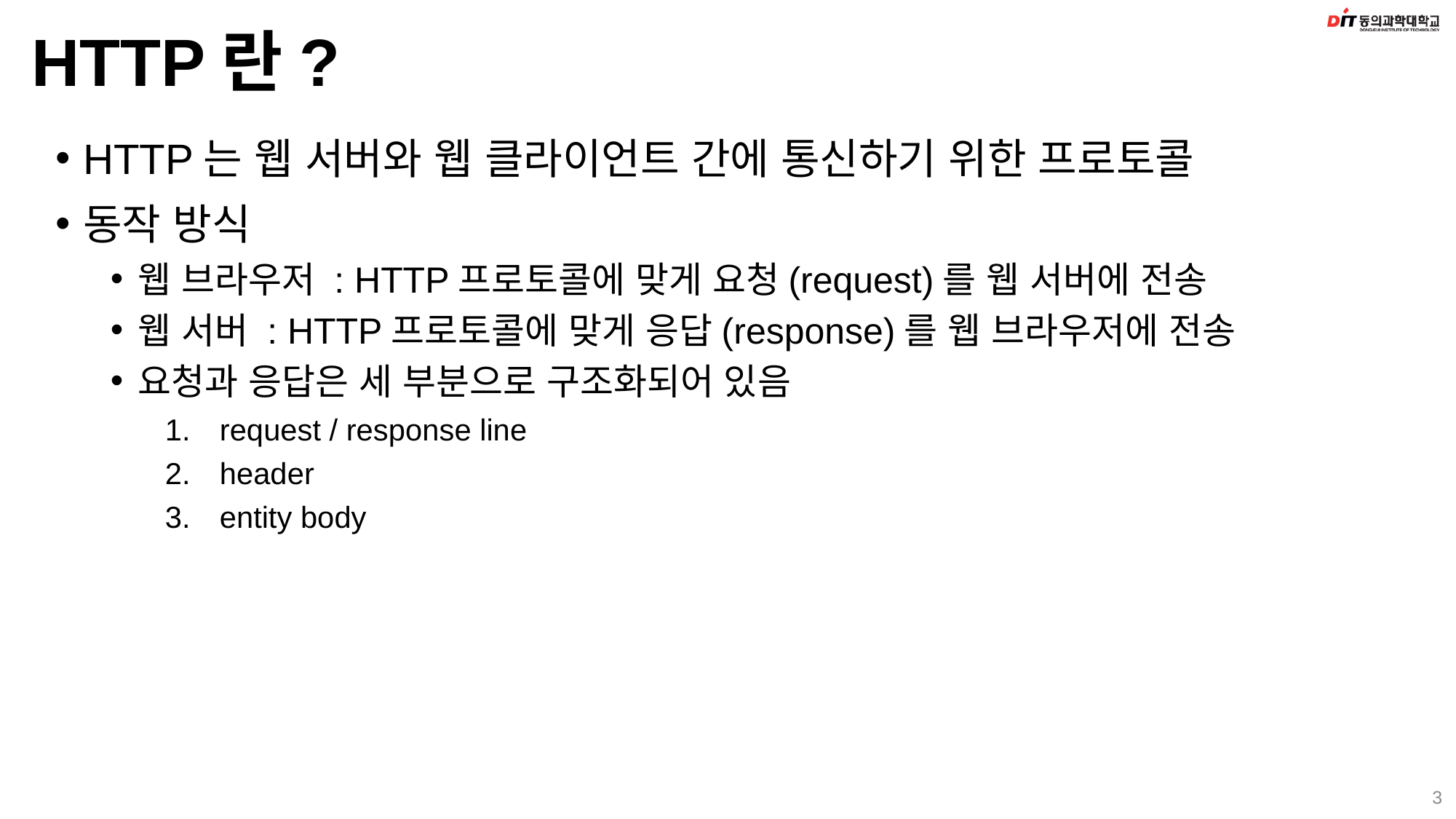

# HTTP란?
HTTP는 웹 서버와 웹 클라이언트 간에 통신하기 위한 프로토콜
동작 방식
웹 브라우저 : HTTP프로토콜에 맞게 요청(request)를 웹 서버에 전송
웹 서버 : HTTP프로토콜에 맞게 응답(response)를 웹 브라우저에 전송
요청과 응답은 세 부분으로 구조화되어 있음
request / response line
header
entity body
3